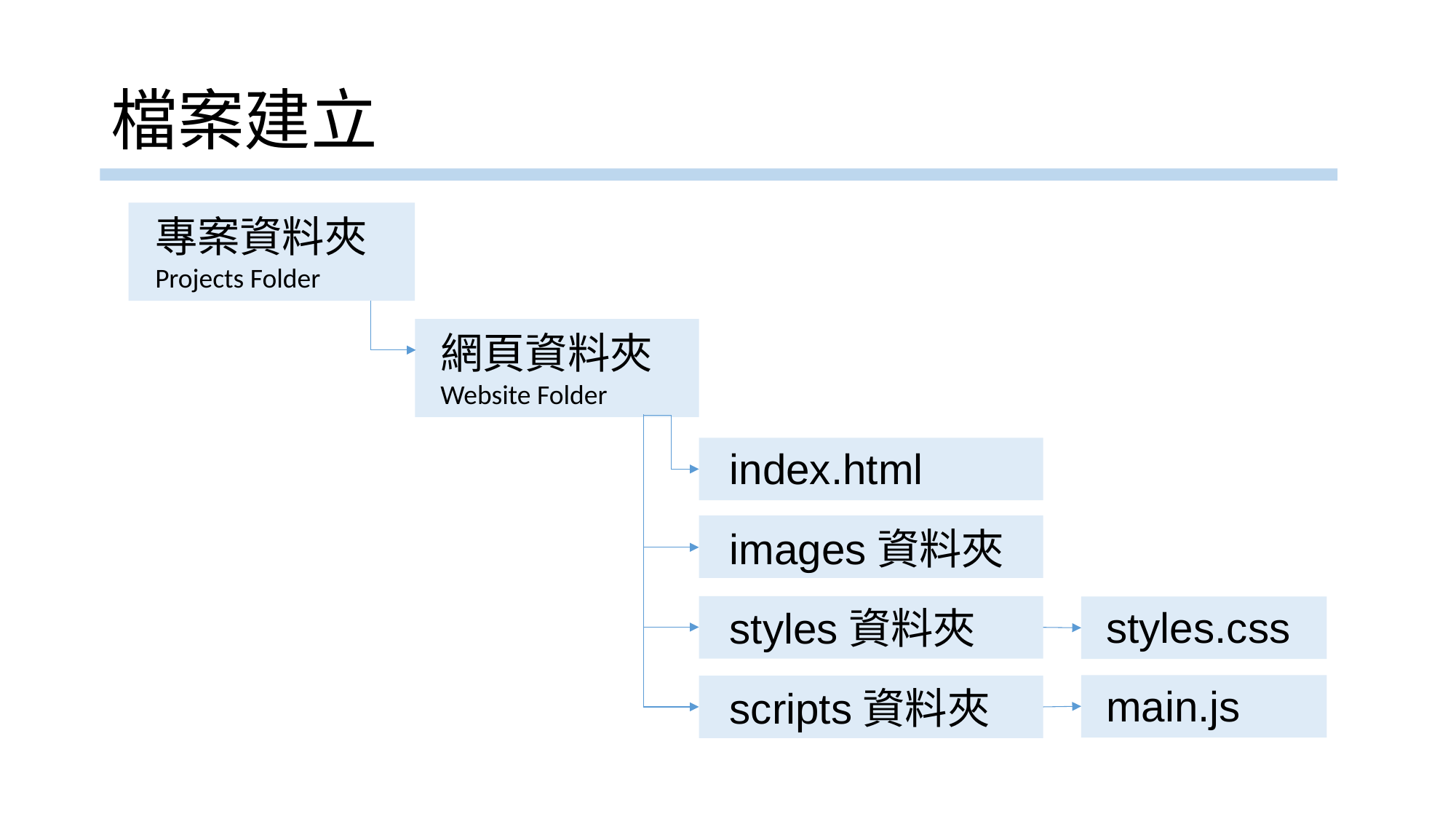

# 檔案建立

專案資料夾
Projects Folder

網頁資料夾
Website Folder
index.html

images資料夾
styles.css

main.js

styles資料夾

scripts資料夾